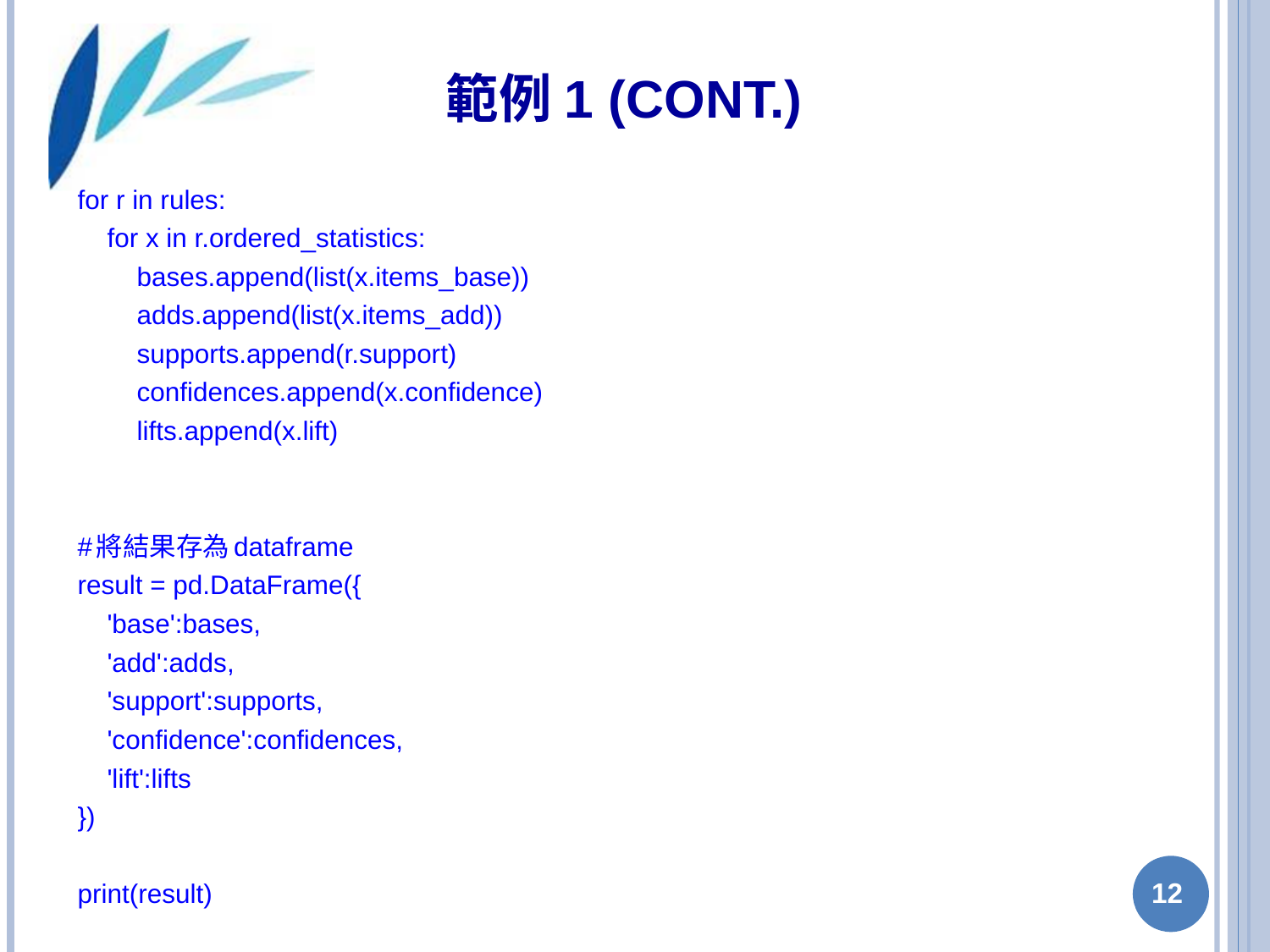

# 範例1 (cont.)
for r in rules:
    for x in r.ordered_statistics:
        bases.append(list(x.items_base))
        adds.append(list(x.items_add))
        supports.append(r.support)
        confidences.append(x.confidence)
        lifts.append(x.lift)

#將結果存為dataframe
result = pd.DataFrame({
    'base':bases,
    'add':adds,
    'support':supports,
    'confidence':confidences,
    'lift':lifts
})

print(result)

12